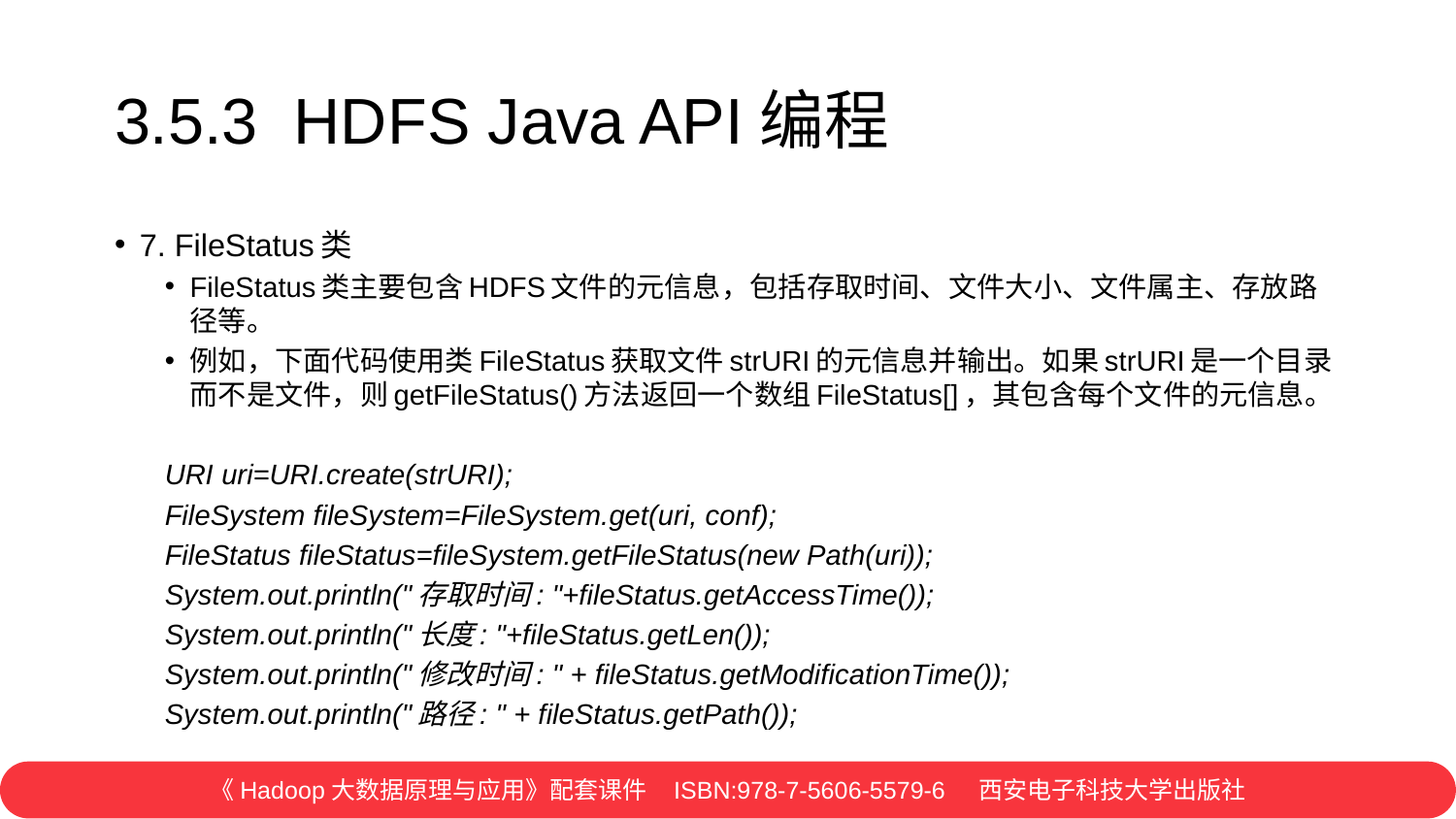

# 3.5.3  HDFS Java API编程
7. FileStatus类
FileStatus类主要包含HDFS文件的元信息，包括存取时间、文件大小、文件属主、存放路径等。
例如，下面代码使用类FileStatus获取文件strURI的元信息并输出。如果strURI是一个目录而不是文件，则getFileStatus()方法返回一个数组FileStatus[]，其包含每个文件的元信息。

URI uri=URI.create(strURI);
FileSystem fileSystem=FileSystem.get(uri, conf);
FileStatus fileStatus=fileSystem.getFileStatus(new Path(uri));
System.out.println("存取时间: "+fileStatus.getAccessTime());
System.out.println("长度: "+fileStatus.getLen());
System.out.println("修改时间: " + fileStatus.getModificationTime());
System.out.println("路径: " + fileStatus.getPath());